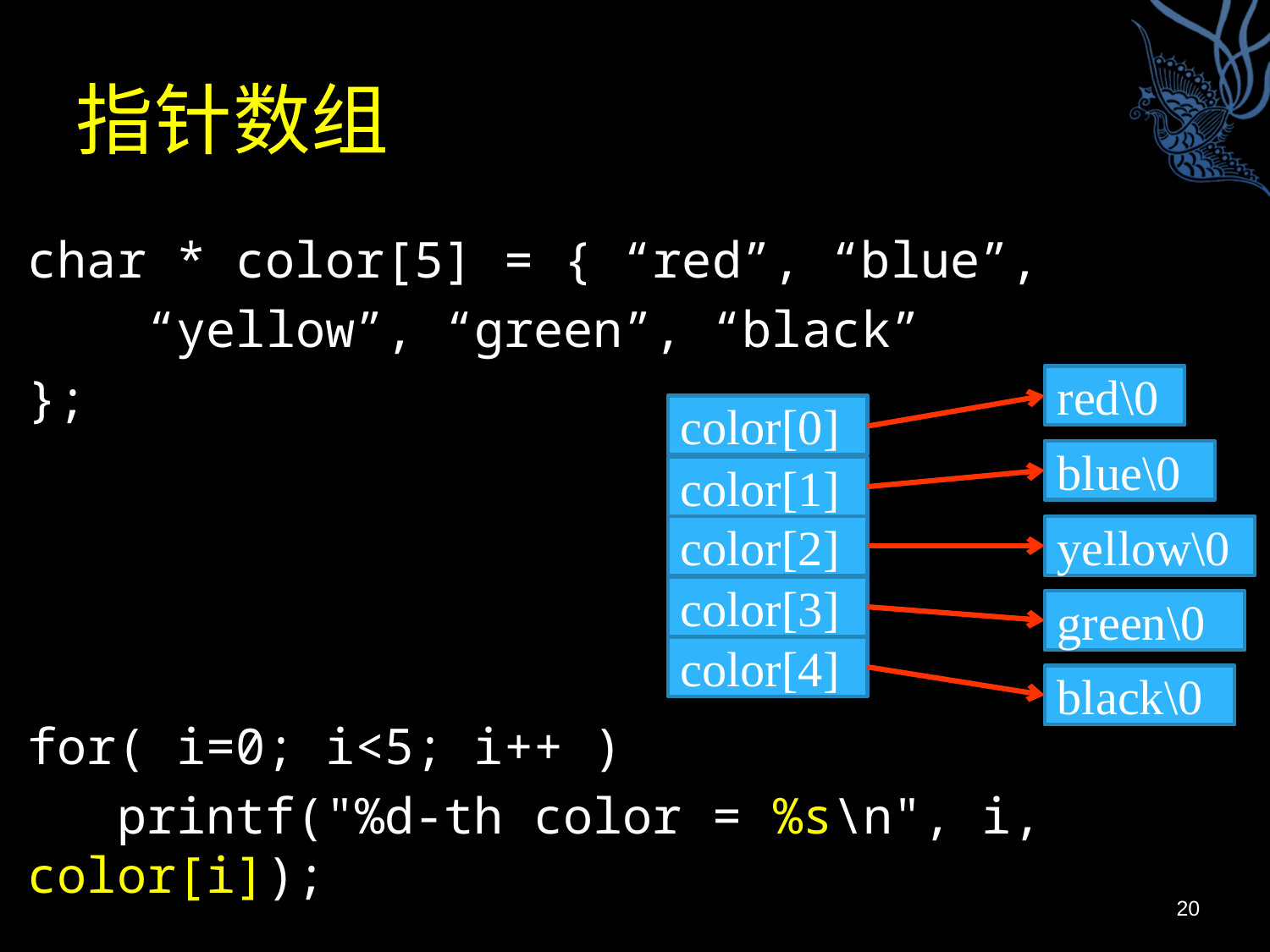

# 指针数组
char * color[5] = { “red”, “blue”,
    “yellow”, “green”, “black”
};

for( i=0; i<5; i++ )
   printf("%d-th color = %s\n", i, color[i]);
red\0
blue\0
yellow\0
green\0
black\0
color[0]
color[1]
color[2]
color[3]
color[4]
20